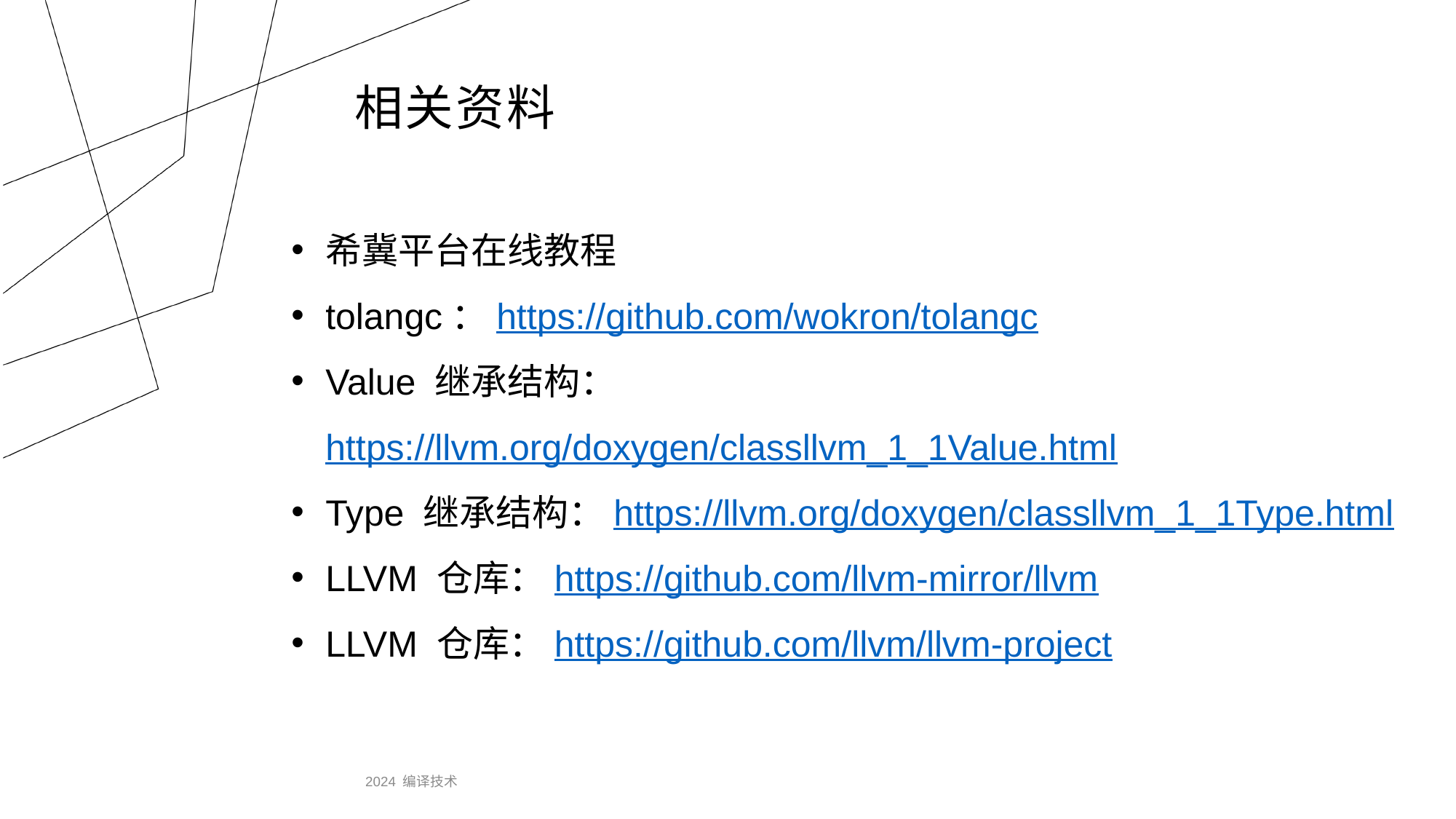

# 相关资料
希冀平台在线教程
tolangc：https://github.com/wokron/tolangc
Value 继承结构：https://llvm.org/doxygen/classllvm_1_1Value.html
Type 继承结构：https://llvm.org/doxygen/classllvm_1_1Type.html
LLVM 仓库：https://github.com/llvm-mirror/llvm
LLVM 仓库：https://github.com/llvm/llvm-project

2024 编译技术
29